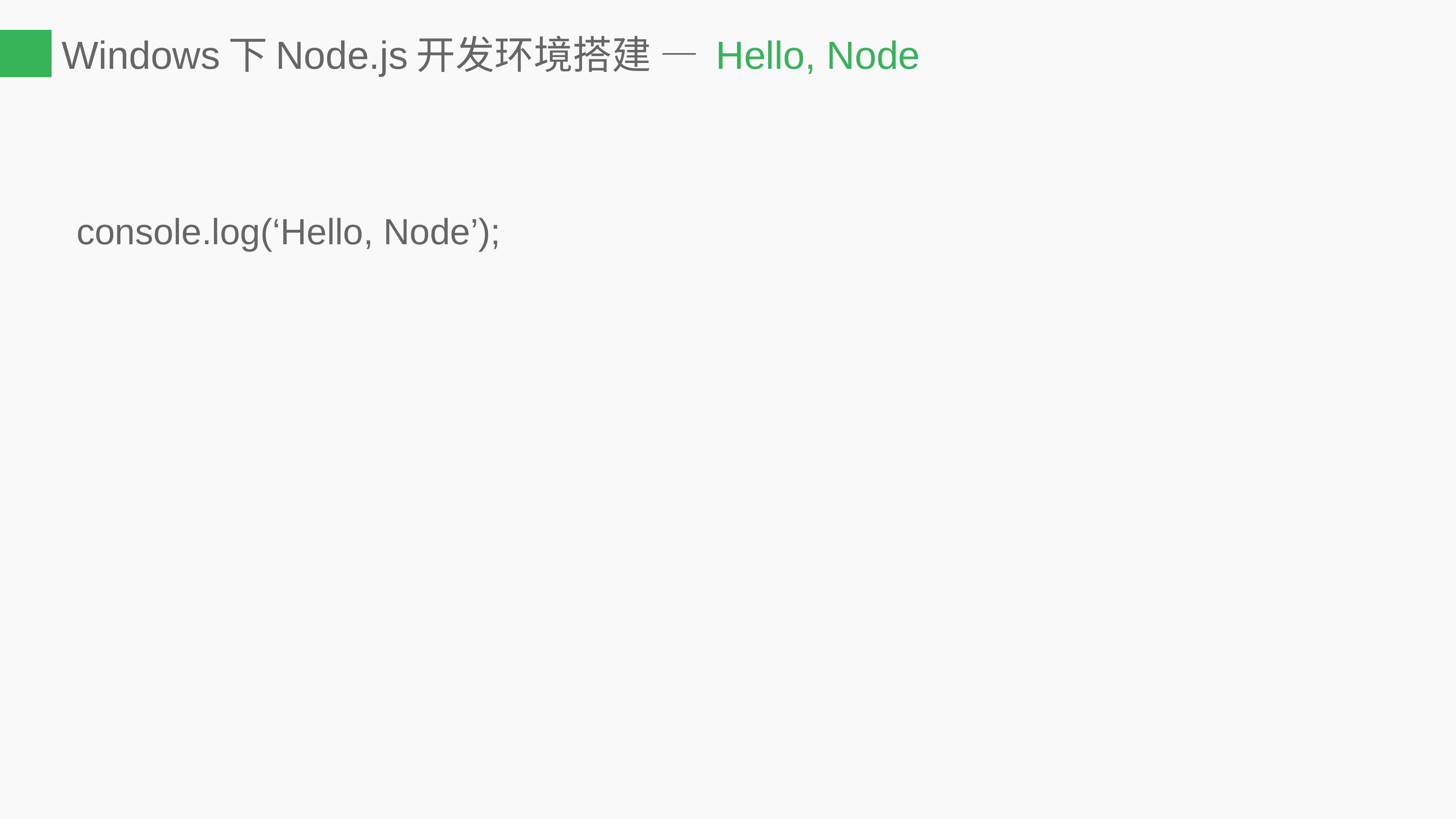

# Windows下Node.js开发环境搭建 — Hello, Node
console.log(‘Hello, Node’);